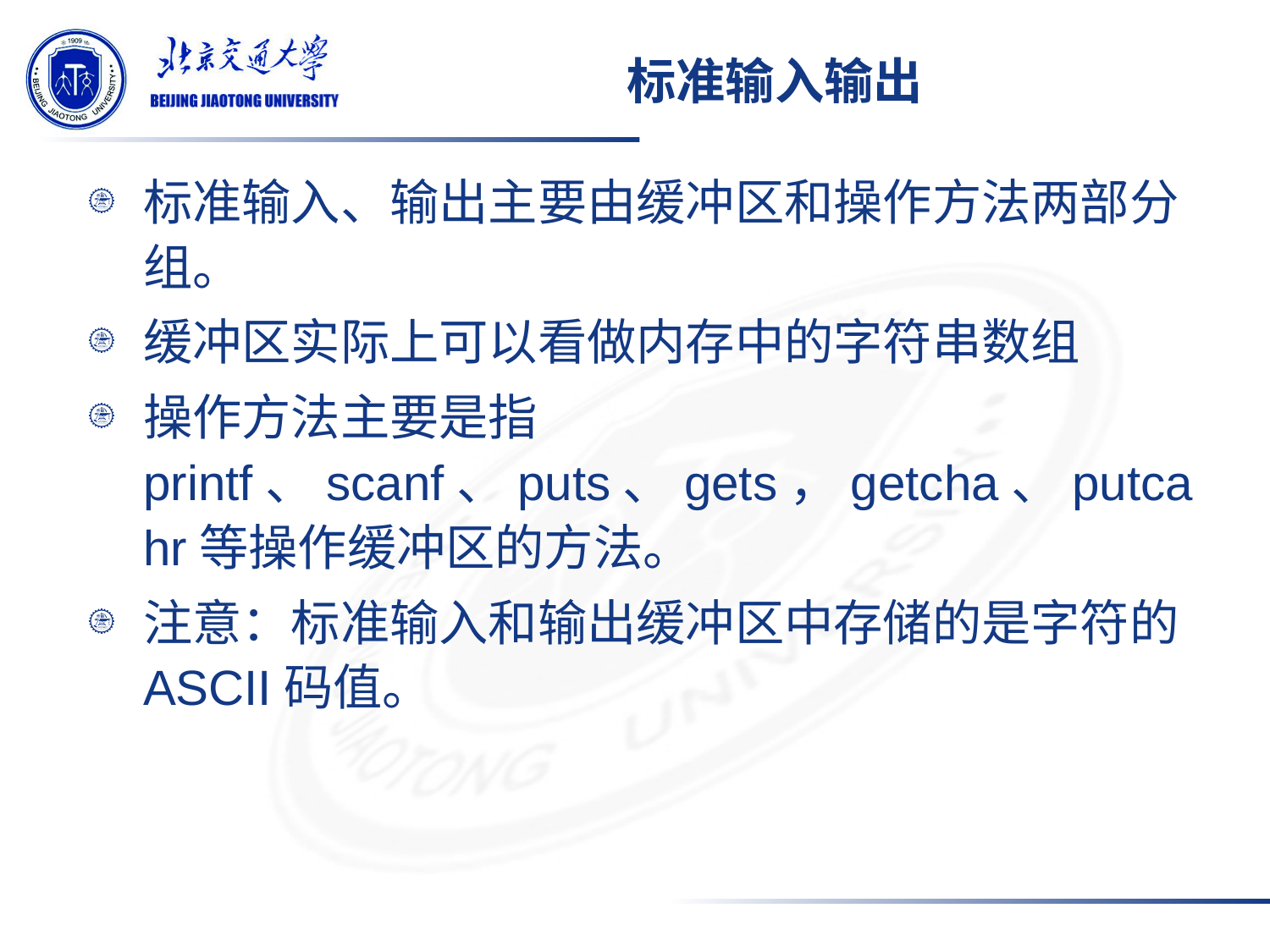

# 标准输入输出
标准输入、输出主要由缓冲区和操作方法两部分组。
缓冲区实际上可以看做内存中的字符串数组
操作方法主要是指printf、scanf、puts、gets，getcha、putcahr等操作缓冲区的方法。
注意：标准输入和输出缓冲区中存储的是字符的ASCII码值。